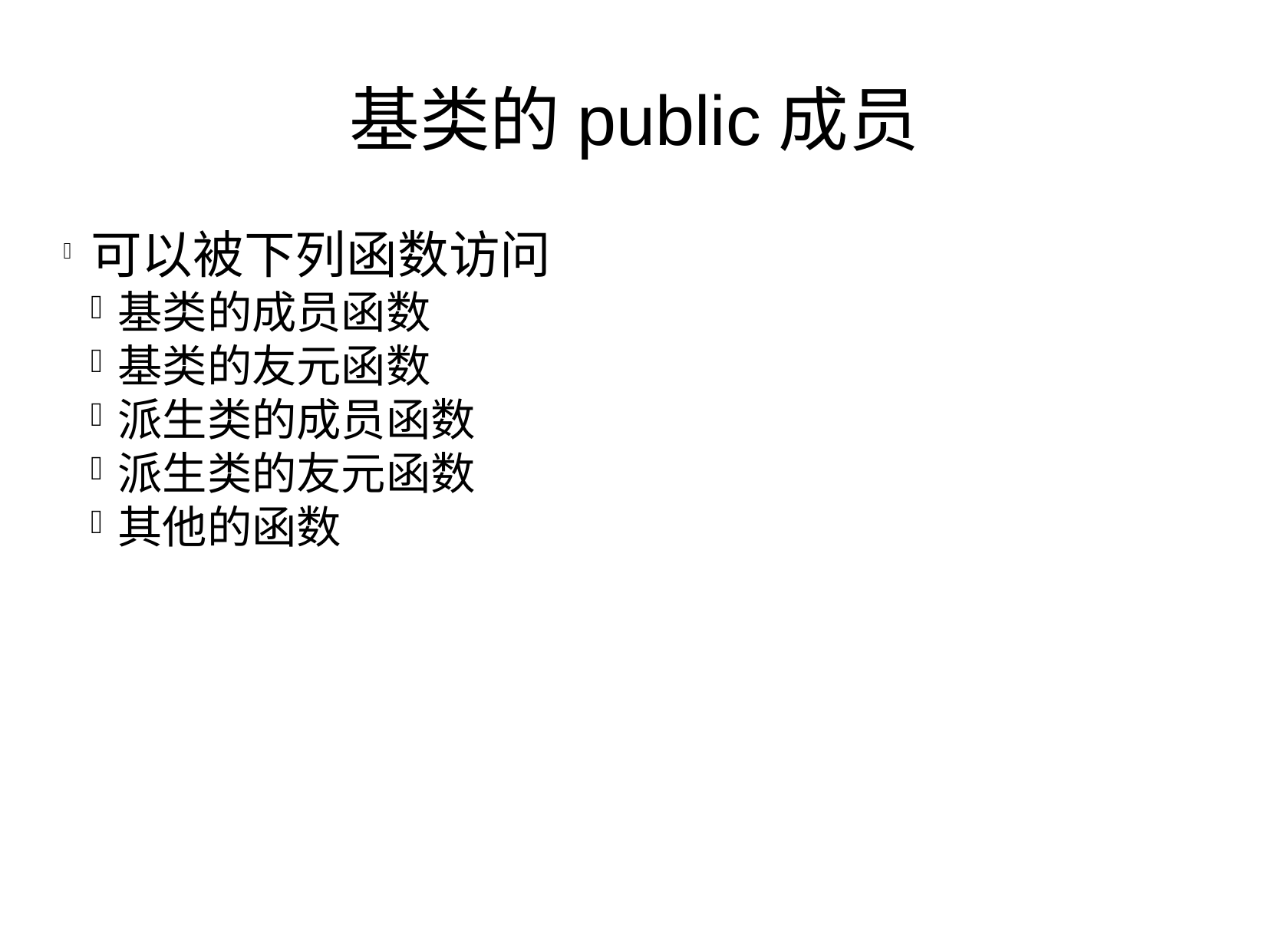

基类的public成员
可以被下列函数访问
基类的成员函数
基类的友元函数
派生类的成员函数
派生类的友元函数
其他的函数